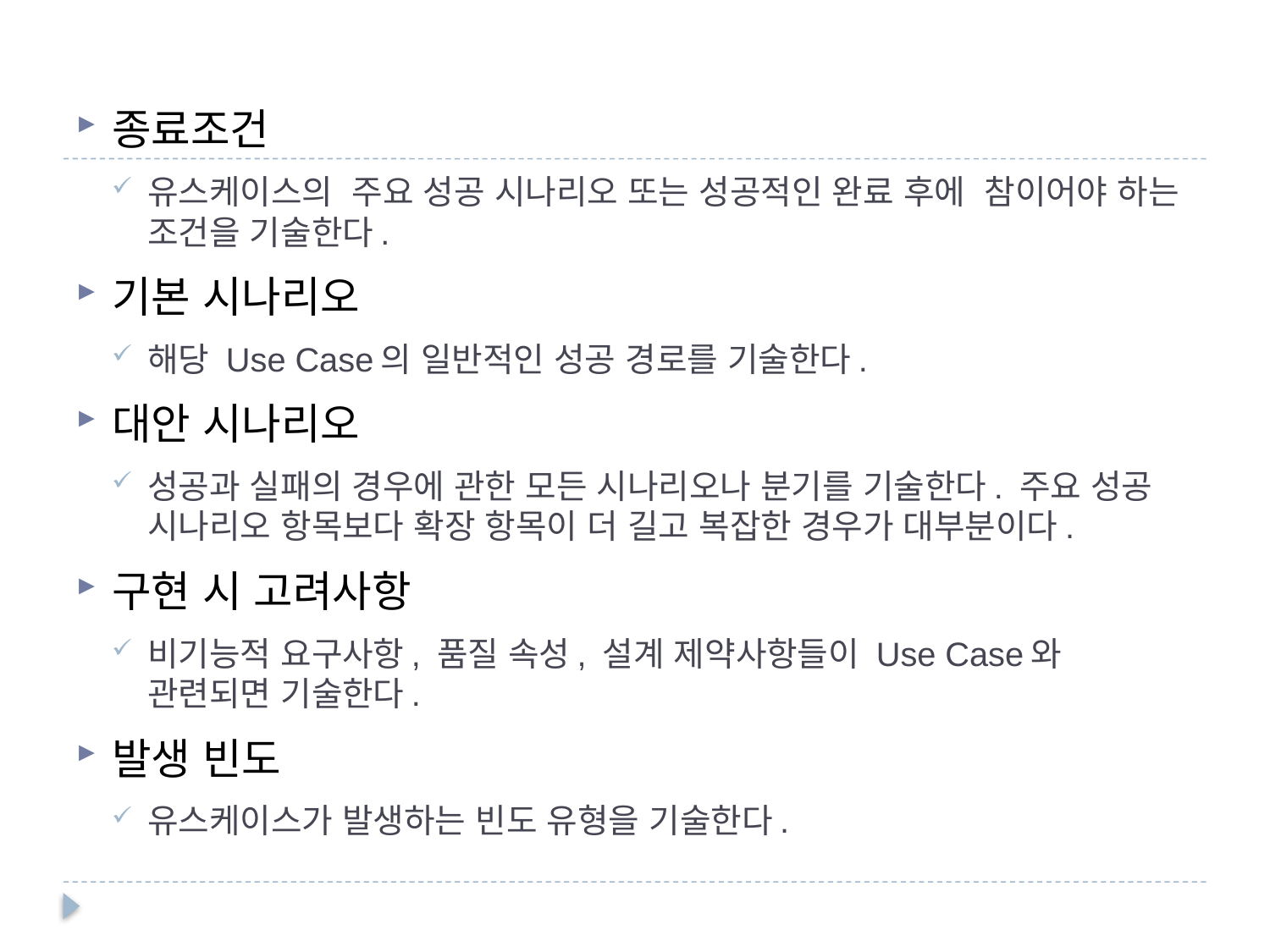

종료조건
유스케이스의  주요 성공 시나리오 또는 성공적인 완료 후에  참이어야 하는 조건을 기술한다.
기본 시나리오
해당 Use Case의 일반적인 성공 경로를 기술한다.
대안 시나리오
성공과 실패의 경우에 관한 모든 시나리오나 분기를 기술한다. 주요 성공 시나리오 항목보다 확장 항목이 더 길고 복잡한 경우가 대부분이다.
구현 시 고려사항
비기능적 요구사항, 품질 속성, 설계 제약사항들이 Use Case와 관련되면 기술한다.
발생 빈도
유스케이스가 발생하는 빈도 유형을 기술한다.